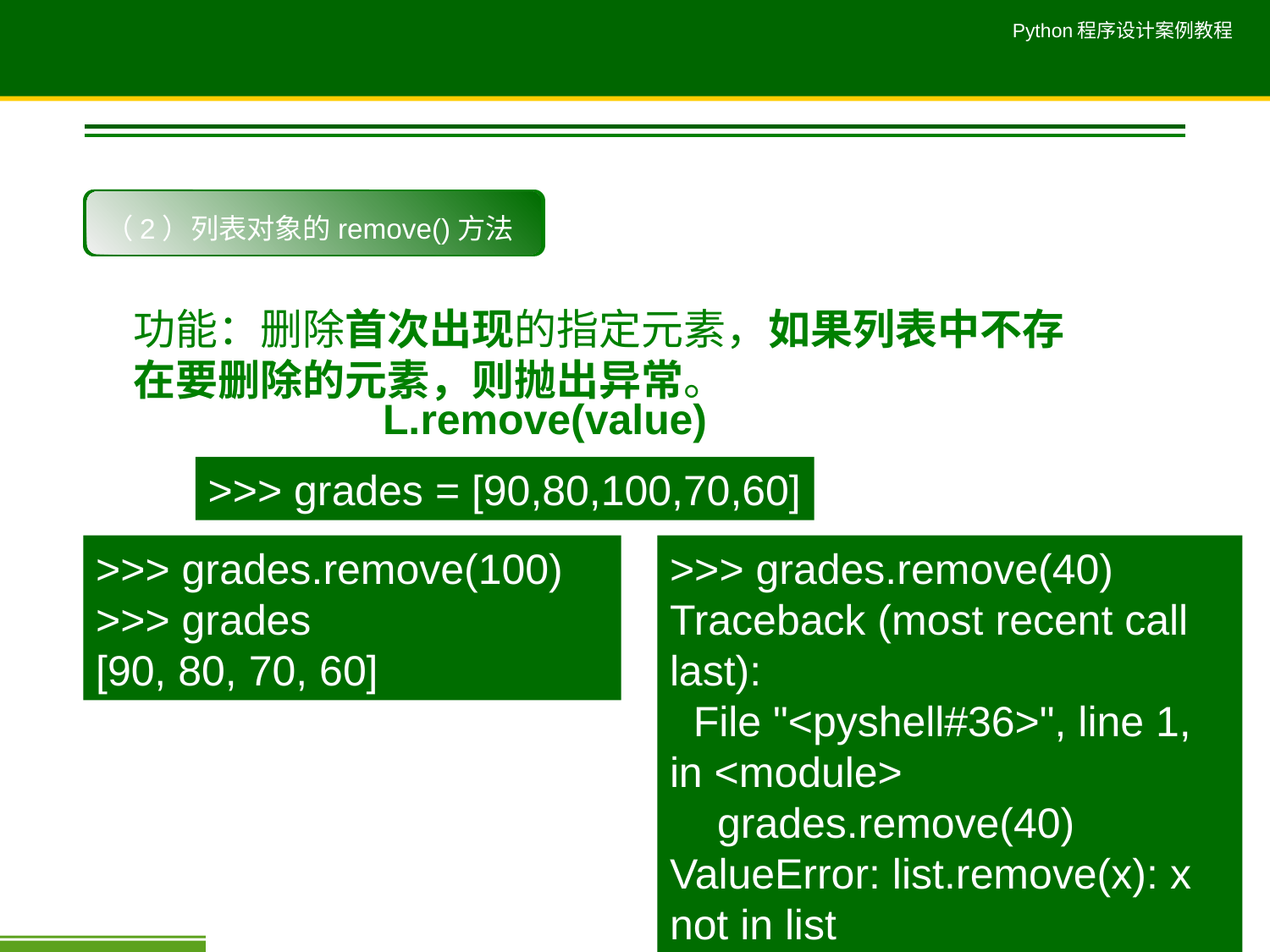

4.删除列表（元素）

（2）列表对象的remove()方法
功能：删除首次出现的指定元素，如果列表中不存在要删除的元素，则抛出异常。
L.remove(value)
>>> grades = [90,80,100,70,60]
>>> grades.remove(100)
>>> grades
[90, 80, 70, 60]
>>> grades.remove(40)
Traceback (most recent call last):
  File "<pyshell#36>", line 1, in <module>
    grades.remove(40)
ValueError: list.remove(x): x not in list